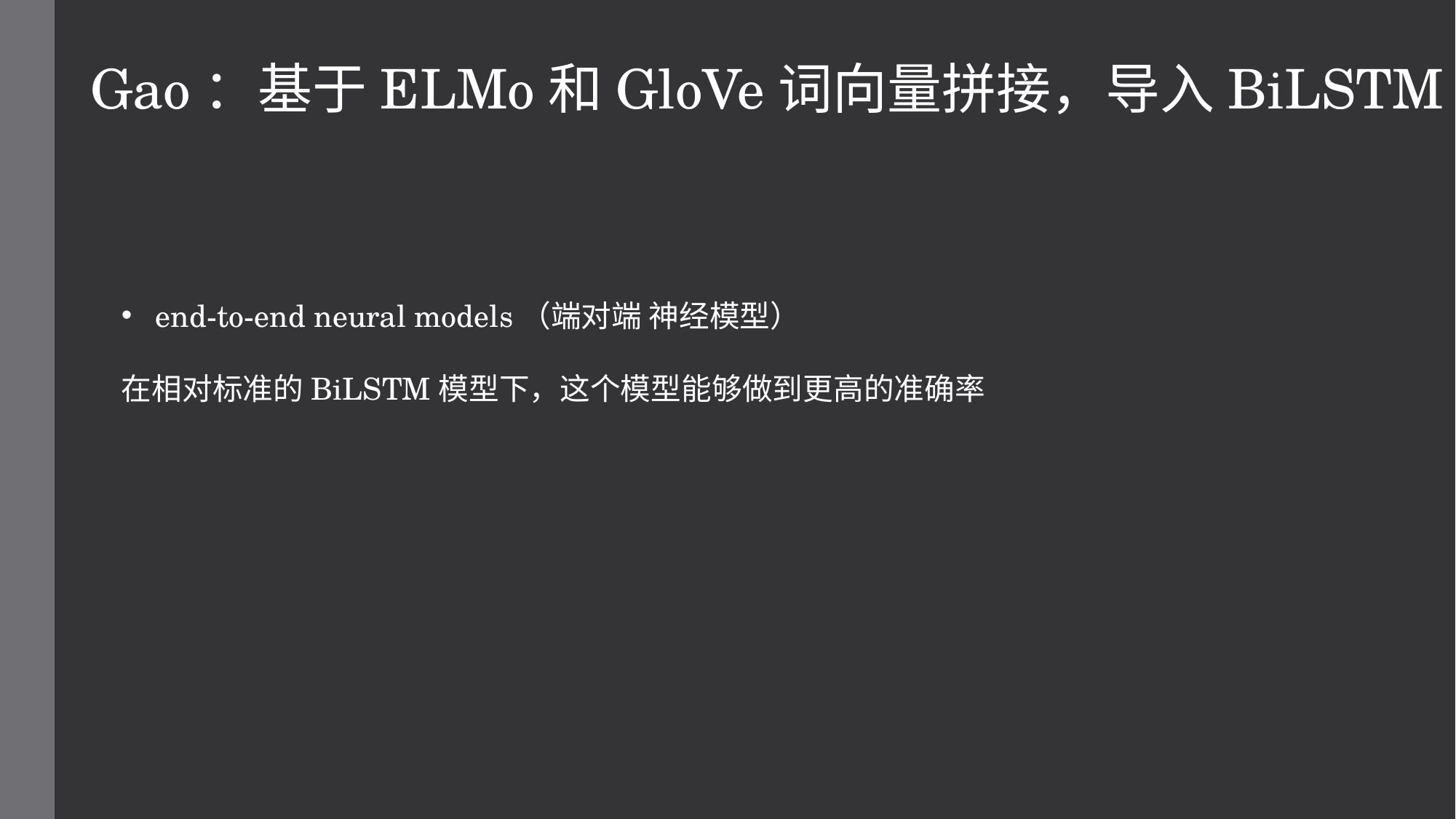

Gao：基于ELMo和GloVe词向量拼接，导入BiLSTM
end-to-end neural models（端对端 神经模型）

在相对标准的BiLSTM模型下，这个模型能够做到更高的准确率